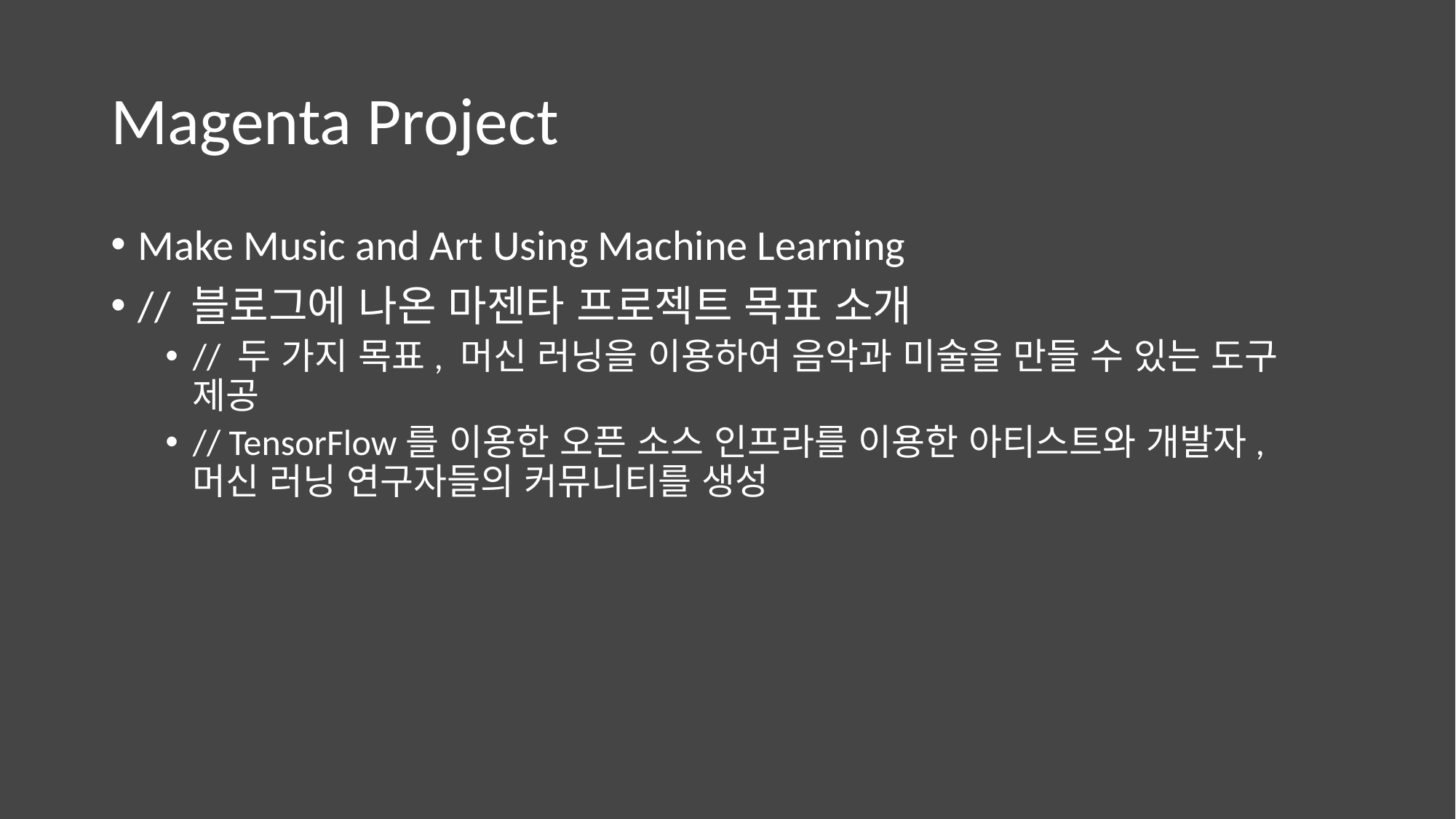

# Magenta Project
Make Music and Art Using Machine Learning
// 블로그에 나온 마젠타 프로젝트 목표 소개
// 두 가지 목표, 머신 러닝을 이용하여 음악과 미술을 만들 수 있는 도구 제공
// TensorFlow를 이용한 오픈 소스 인프라를 이용한 아티스트와 개발자, 머신 러닝 연구자들의 커뮤니티를 생성